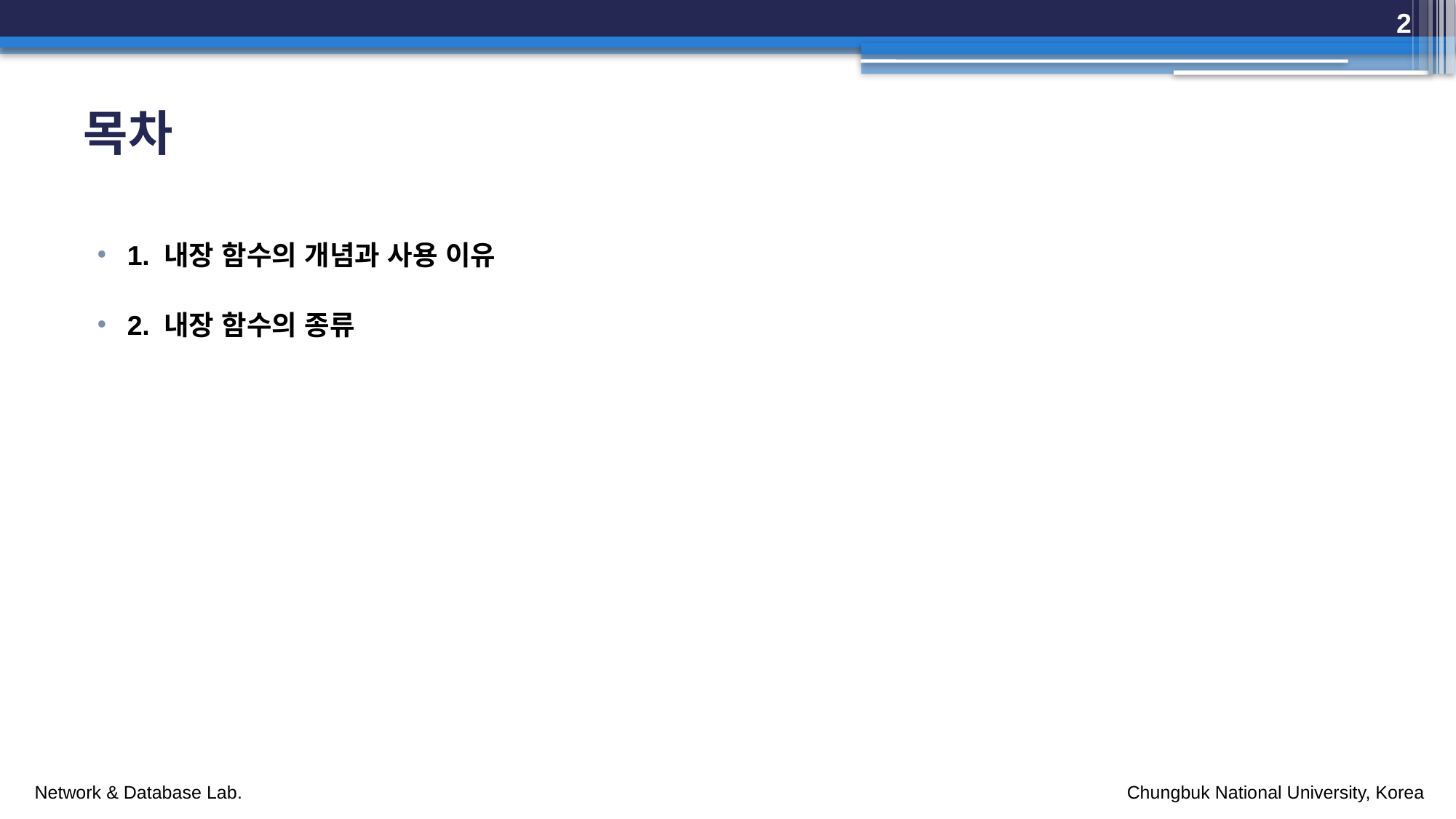

2
# 목차
1. 내장 함수의 개념과 사용 이유
2. 내장 함수의 종류